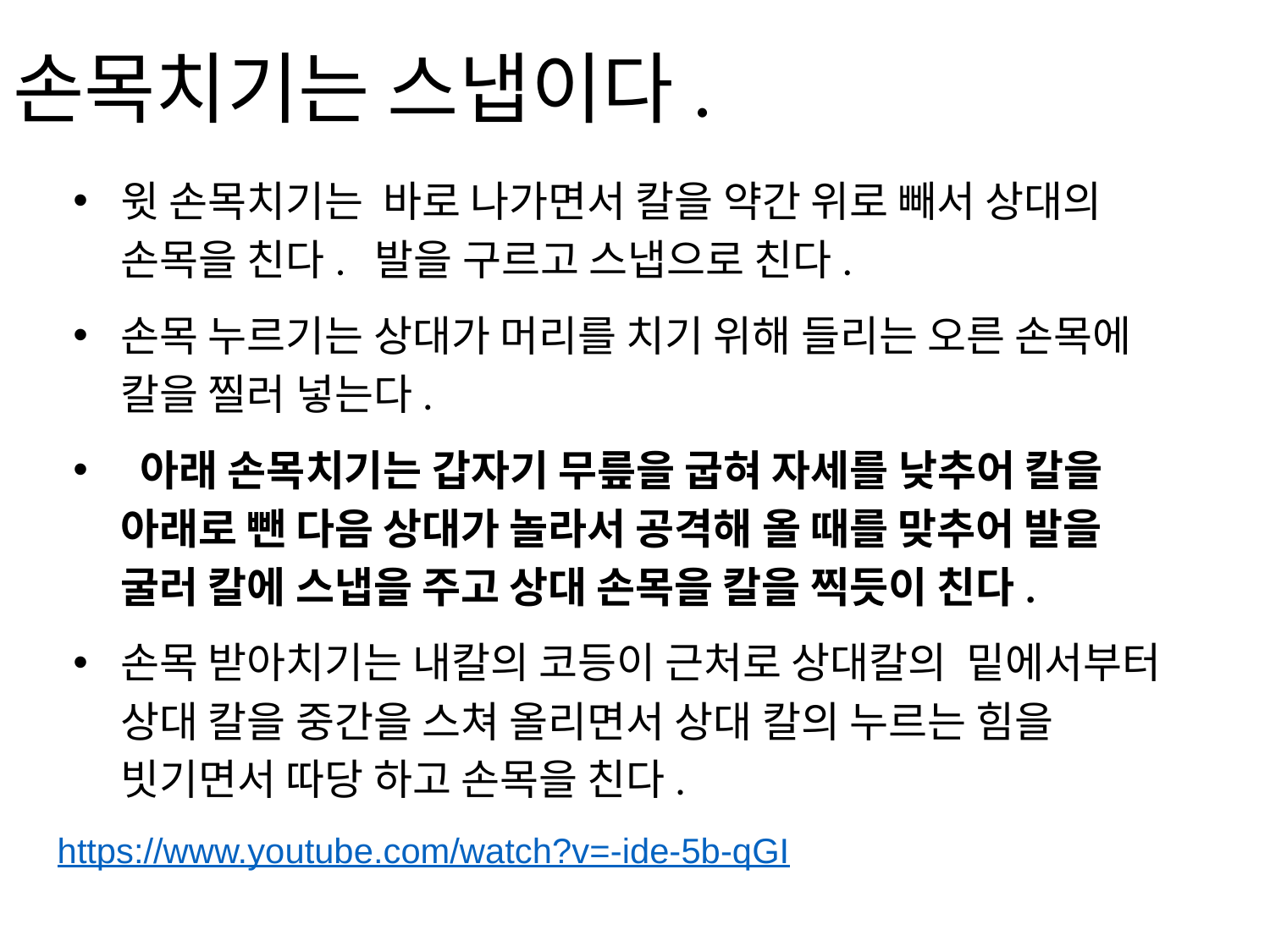

# 손목치기는 스냅이다.
윗 손목치기는  바로 나가면서 칼을 약간 위로 빼서 상대의 손목을 친다.  발을 구르고 스냅으로 친다.
손목 누르기는 상대가 머리를 치기 위해 들리는 오른 손목에 칼을 찔러 넣는다.
 아래 손목치기는 갑자기 무릎을 굽혀 자세를 낮추어 칼을 아래로 뺀 다음 상대가 놀라서 공격해 올 때를 맞추어 발을 굴러 칼에 스냅을 주고 상대 손목을 칼을 찍듯이 친다.
손목 받아치기는 내칼의 코등이 근처로 상대칼의  밑에서부터 상대 칼을 중간을 스쳐 올리면서 상대 칼의 누르는 힘을 빗기면서 따당 하고 손목을 친다.
https://www.youtube.com/watch?v=-ide-5b-qGI